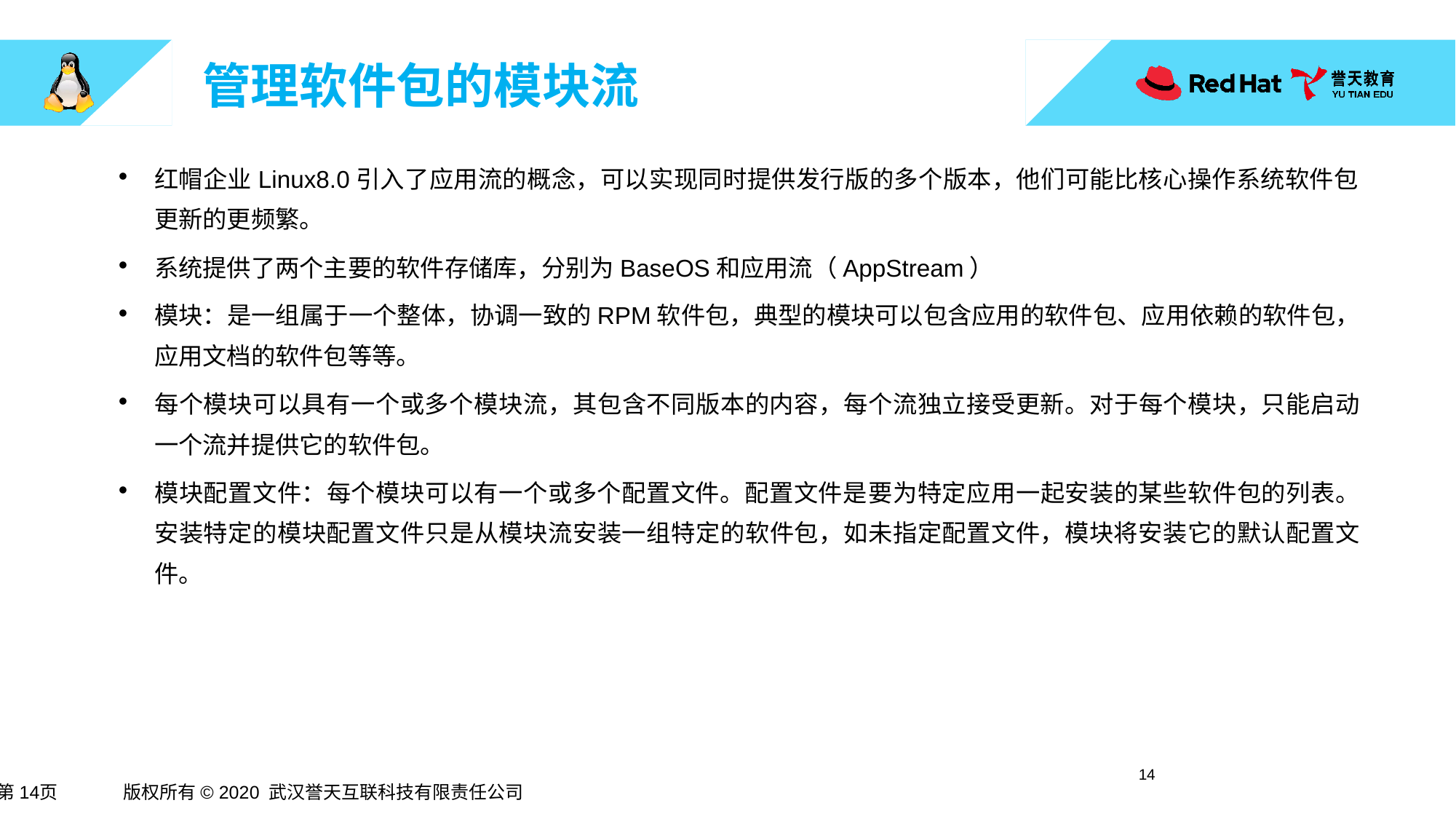

# 管理软件包的模块流
红帽企业Linux8.0引入了应用流的概念，可以实现同时提供发行版的多个版本，他们可能比核心操作系统软件包更新的更频繁。
系统提供了两个主要的软件存储库，分别为BaseOS和应用流（AppStream）
模块：是一组属于一个整体，协调一致的RPM软件包，典型的模块可以包含应用的软件包、应用依赖的软件包，应用文档的软件包等等。
每个模块可以具有一个或多个模块流，其包含不同版本的内容，每个流独立接受更新。对于每个模块，只能启动一个流并提供它的软件包。
模块配置文件：每个模块可以有一个或多个配置文件。配置文件是要为特定应用一起安装的某些软件包的列表。安装特定的模块配置文件只是从模块流安装一组特定的软件包，如未指定配置文件，模块将安装它的默认配置文件。
14